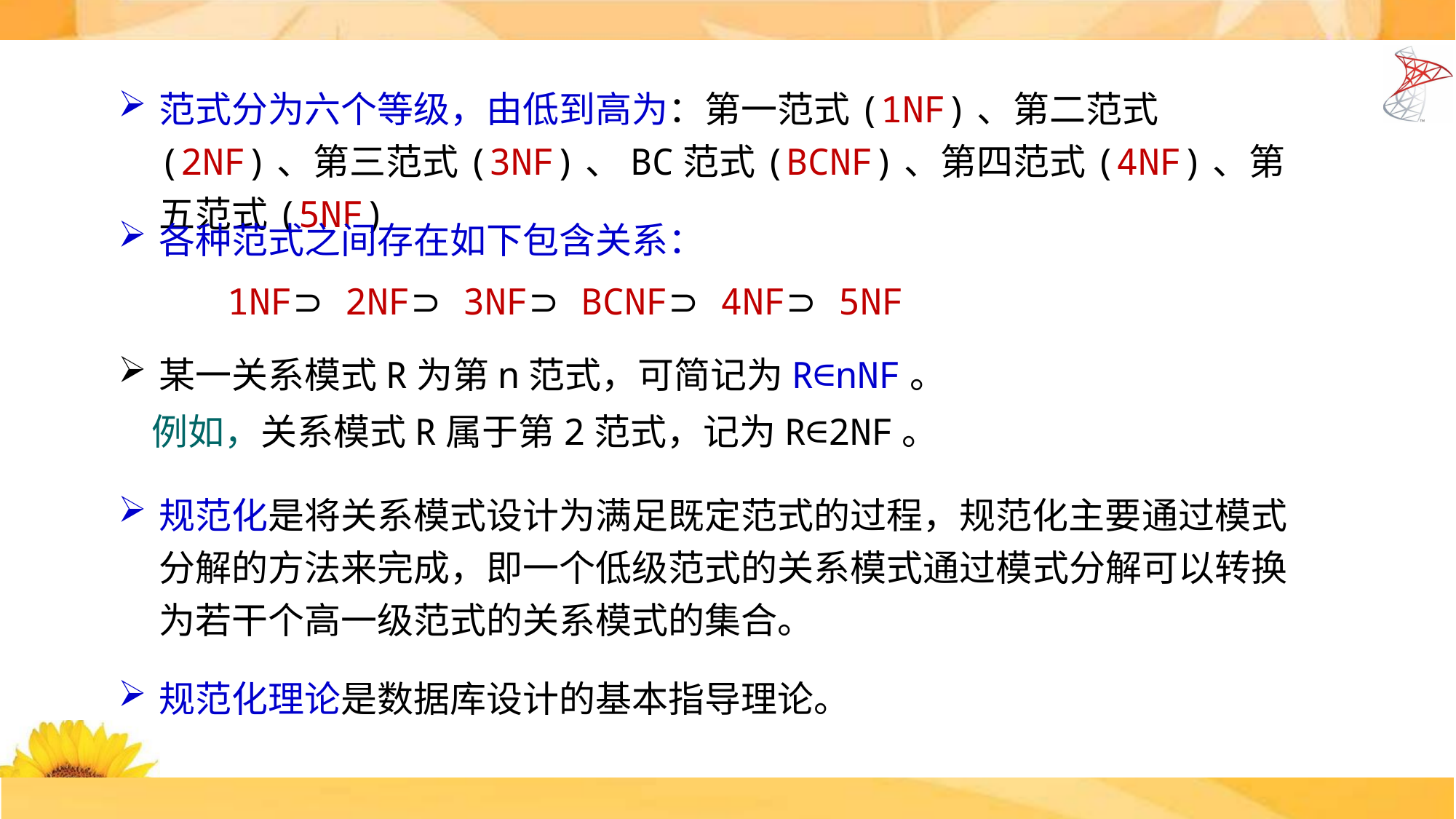

范式分为六个等级，由低到高为：第一范式(1NF)、第二范式(2NF)、第三范式(3NF)、BC范式(BCNF)、第四范式(4NF)、第五范式(5NF)
各种范式之间存在如下包含关系：
	1NF⊃ 2NF⊃ 3NF⊃ BCNF⊃ 4NF⊃ 5NF
某一关系模式R为第n范式，可简记为R∈nNF。
   例如，关系模式R属于第2范式，记为R∈2NF。
规范化是将关系模式设计为满足既定范式的过程，规范化主要通过模式分解的方法来完成，即一个低级范式的关系模式通过模式分解可以转换为若干个高一级范式的关系模式的集合。
规范化理论是数据库设计的基本指导理论。